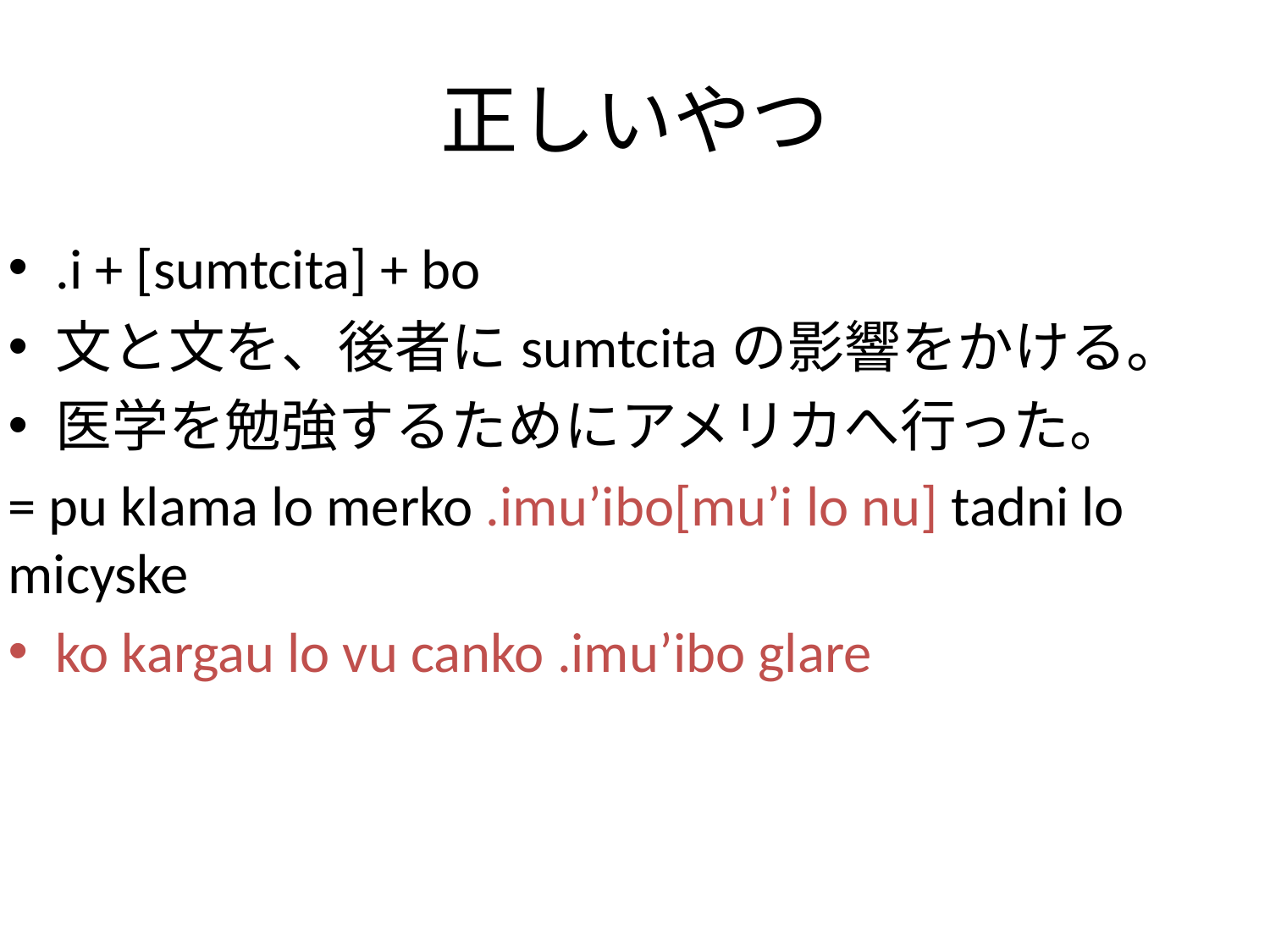

# 正しいやつ
.i + [sumtcita] + bo
文と文を、後者にsumtcitaの影響をかける。
医学を勉強するためにアメリカへ行った。
= pu klama lo merko .imu’ibo[mu’i lo nu] tadni lo micyske
ko kargau lo vu canko .imu’ibo glare